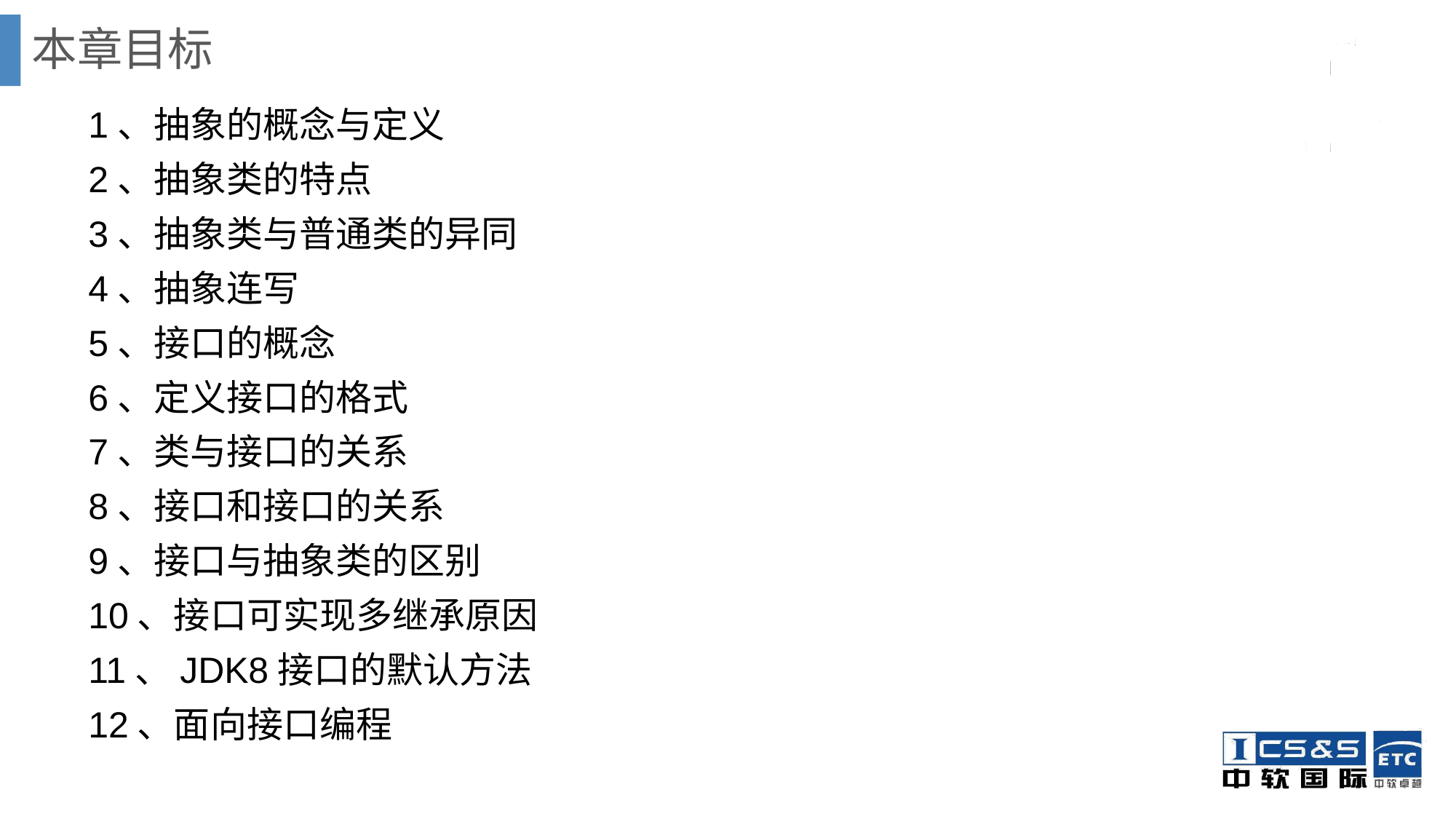

# 本章目标
1、抽象的概念与定义
2、抽象类的特点
3、抽象类与普通类的异同
4、抽象连写
5、接口的概念
6、定义接口的格式
7、类与接口的关系
8、接口和接口的关系
9、接口与抽象类的区别
10、接口可实现多继承原因
11、JDK8接口的默认方法
12、面向接口编程